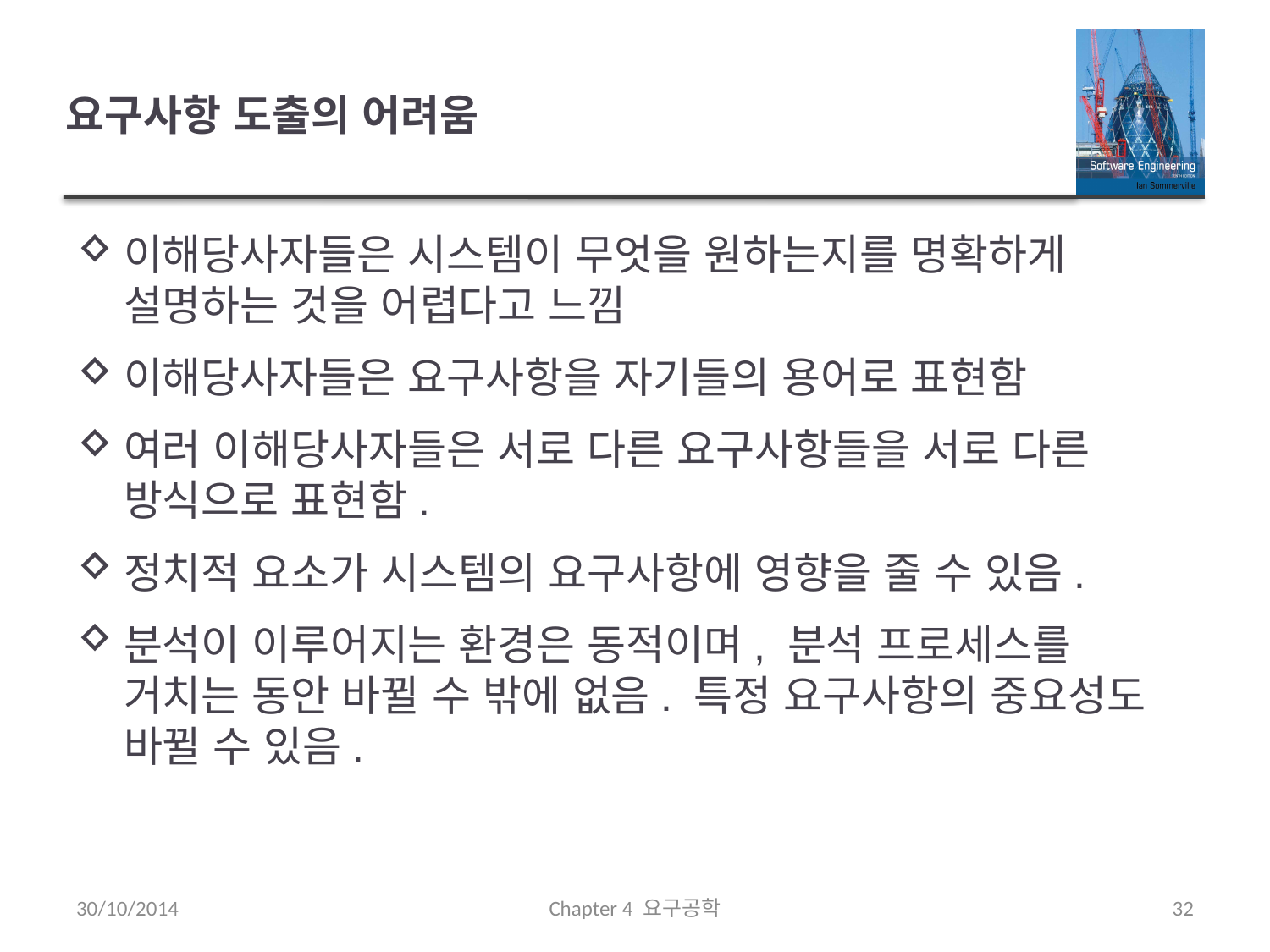

# 요구사항 도출의 어려움
이해당사자들은 시스템이 무엇을 원하는지를 명확하게 설명하는 것을 어렵다고 느낌
이해당사자들은 요구사항을 자기들의 용어로 표현함
여러 이해당사자들은 서로 다른 요구사항들을 서로 다른 방식으로 표현함.
정치적 요소가 시스템의 요구사항에 영향을 줄 수 있음.
분석이 이루어지는 환경은 동적이며, 분석 프로세스를 거치는 동안 바뀔 수 밖에 없음. 특정 요구사항의 중요성도 바뀔 수 있음.
30/10/2014
Chapter 4 요구공학
32